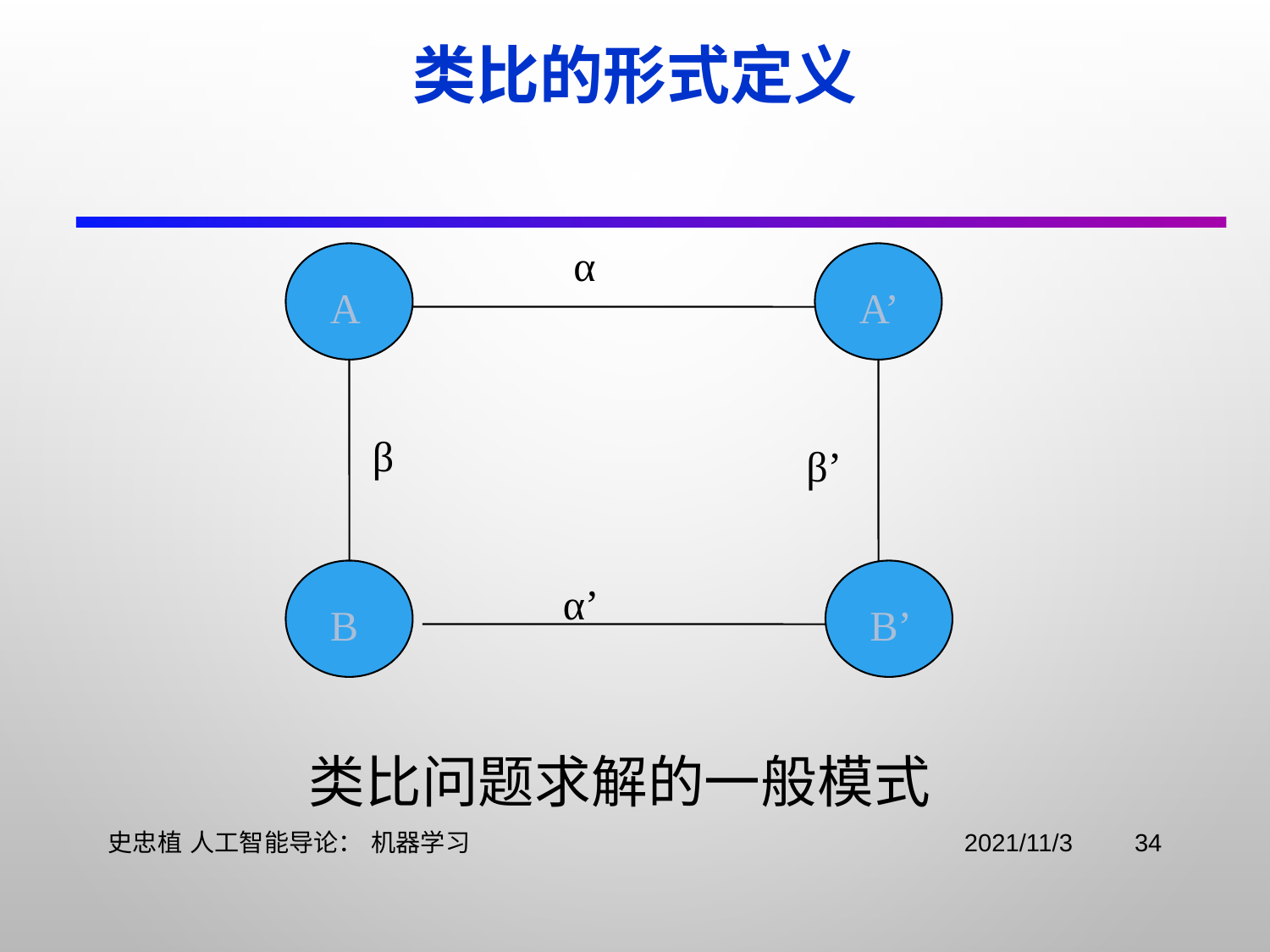

# 类比的形式定义
α

A
A’

β
β’

α’
B
B’

类比问题求解的一般模式
史忠植 人工智能导论： 机器学习
2021/11/3
34